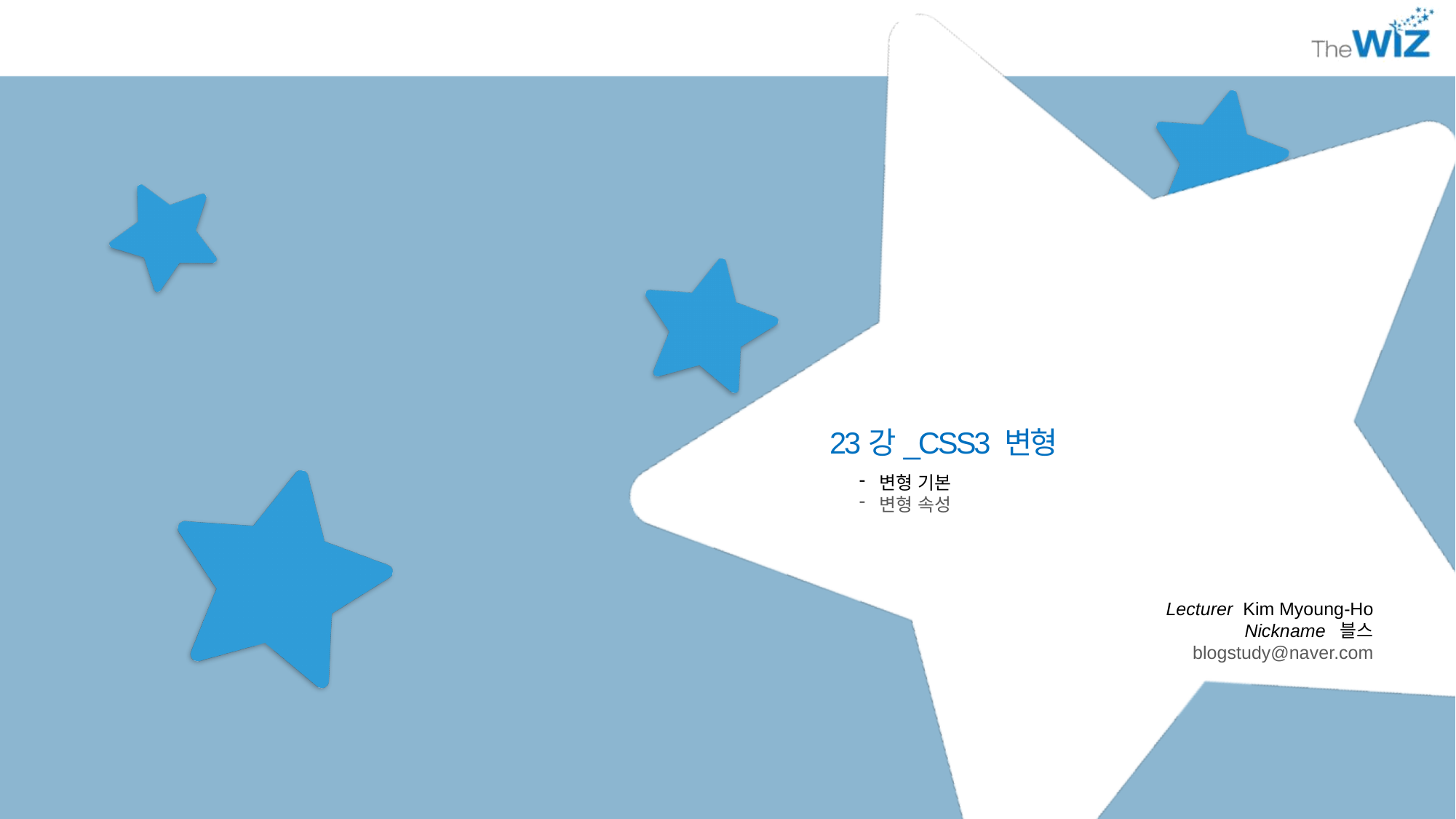

23강_CSS3 변형
변형 기본
변형 속성
Lecturer  Kim Myoung-Ho
Nickname  블스
blogstudy@naver.com